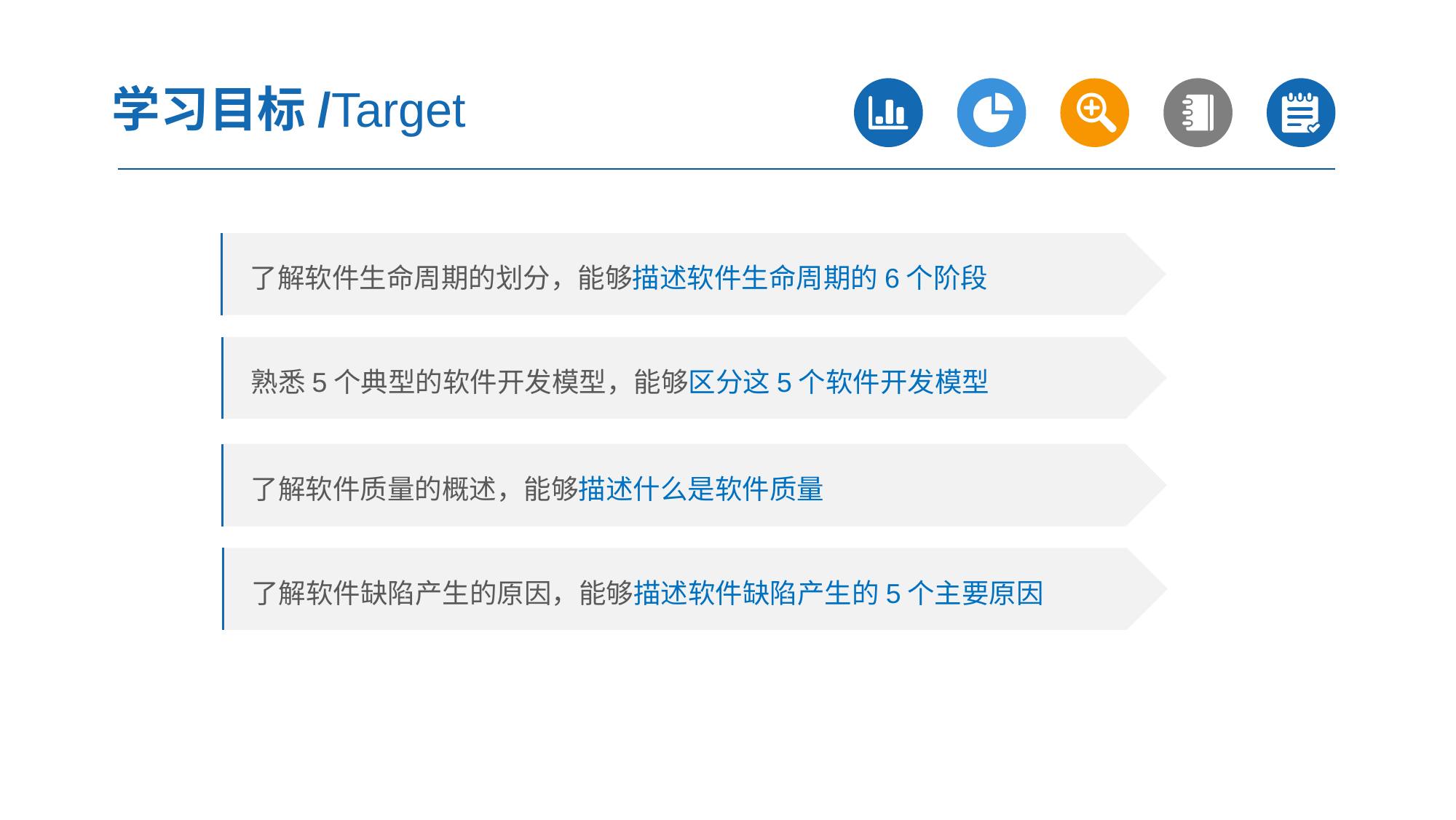

学习目标/Target
  了解软件生命周期的划分，能够描述软件生命周期的6个阶段

  熟悉5个典型的软件开发模型，能够区分这5个软件开发模型

  了解软件质量的概述，能够描述什么是软件质量

  了解软件缺陷产生的原因，能够描述软件缺陷产生的5个主要原因